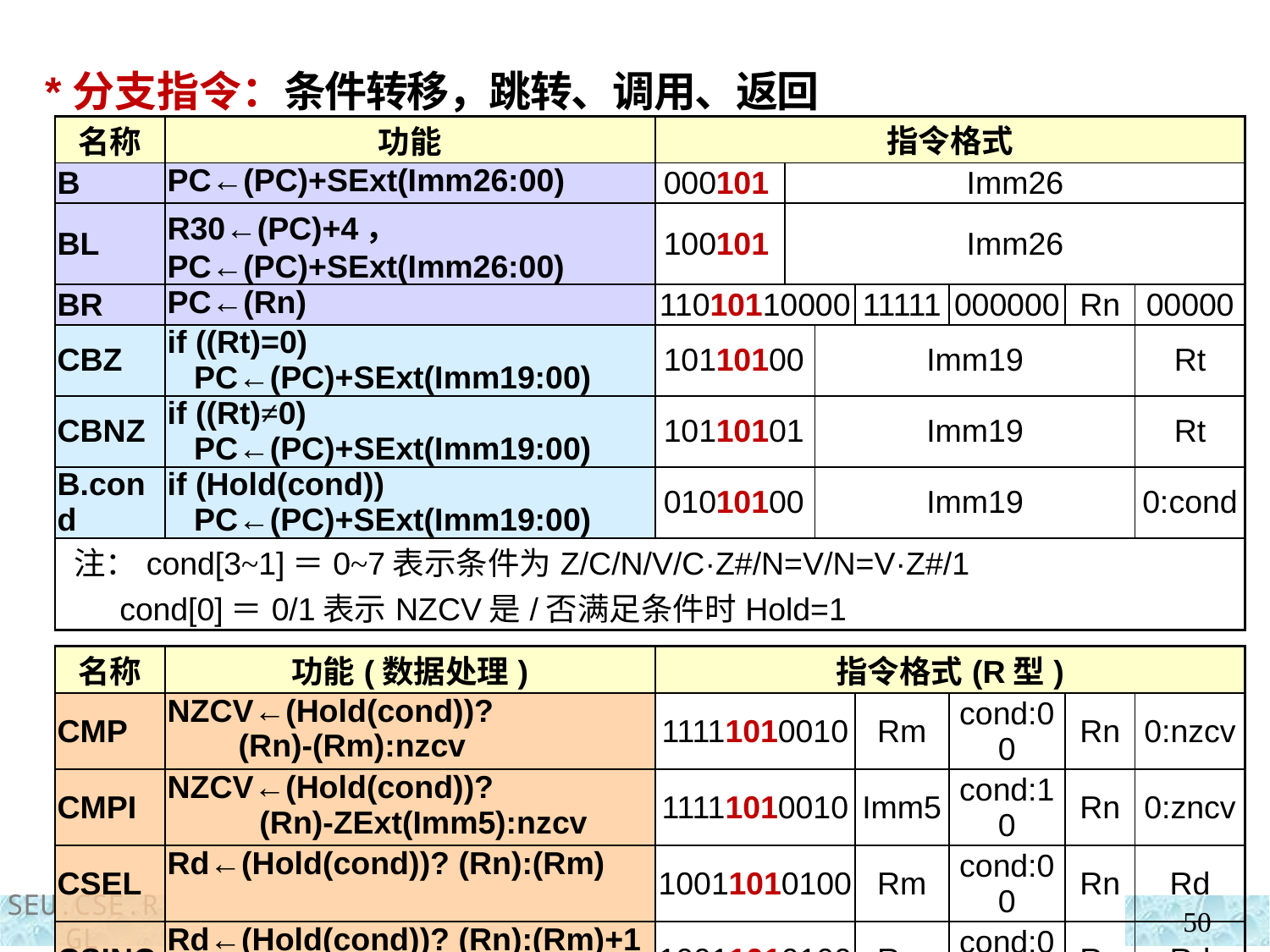

*分支指令：条件转移，跳转、调用、返回
| 名称 | 功能 | 指令格式 |  |  |  |  |  |  |
| --- | --- | --- | --- | --- | --- | --- | --- | --- |
| B | PC←(PC)+SExt(Imm26:00) | 000101 | Imm26 |  |  |  |  |  |
| BL | R30←(PC)+4， PC←(PC)+SExt(Imm26:00) | 100101 | Imm26 |  |  |  |  |  |
| BR | PC←(Rn) | 11010110000 |  |  | 11111 | 000000 | Rn | 00000 |
| CBZ | if ((Rt)=0) PC←(PC)+SExt(Imm19:00) | 10110100 |  | Imm19 |  |  |  | Rt |
| CBNZ | if ((Rt)≠0) PC←(PC)+SExt(Imm19:00) | 10110101 |  | Imm19 |  |  |  | Rt |
| B.cond | if (Hold(cond)) PC←(PC)+SExt(Imm19:00) | 01010100 |  | Imm19 |  |  |  | 0:cond |
| 注：cond[3~1]＝0~7表示条件为Z/C/N/V/C·Z#/N=V/N=V·Z#/1 cond[0]＝0/1表示NZCV是/否满足条件时Hold=1 |  |  |  |  |  |  |  |  |
| 名称 | 功能(数据处理) | 指令格式(R型) |  |  |  |  |
| --- | --- | --- | --- | --- | --- | --- |
| CMP | NZCV←(Hold(cond))? (Rn)-(Rm):nzcv | 11111010010 | Rm | cond:00 | Rn | 0:nzcv |
| CMPI | NZCV←(Hold(cond))? (Rn)-ZExt(Imm5):nzcv | 11111010010 | Imm5 | cond:10 | Rn | 0:zncv |
| CSEL | Rd←(Hold(cond))? (Rn):(Rm) | 10011010100 | Rm | cond:00 | Rn | Rd |
| CSINC | Rd←(Hold(cond))? (Rn):(Rm)+1 | 10011010100 | Rm | cond:01 | Rn | Rd |
50